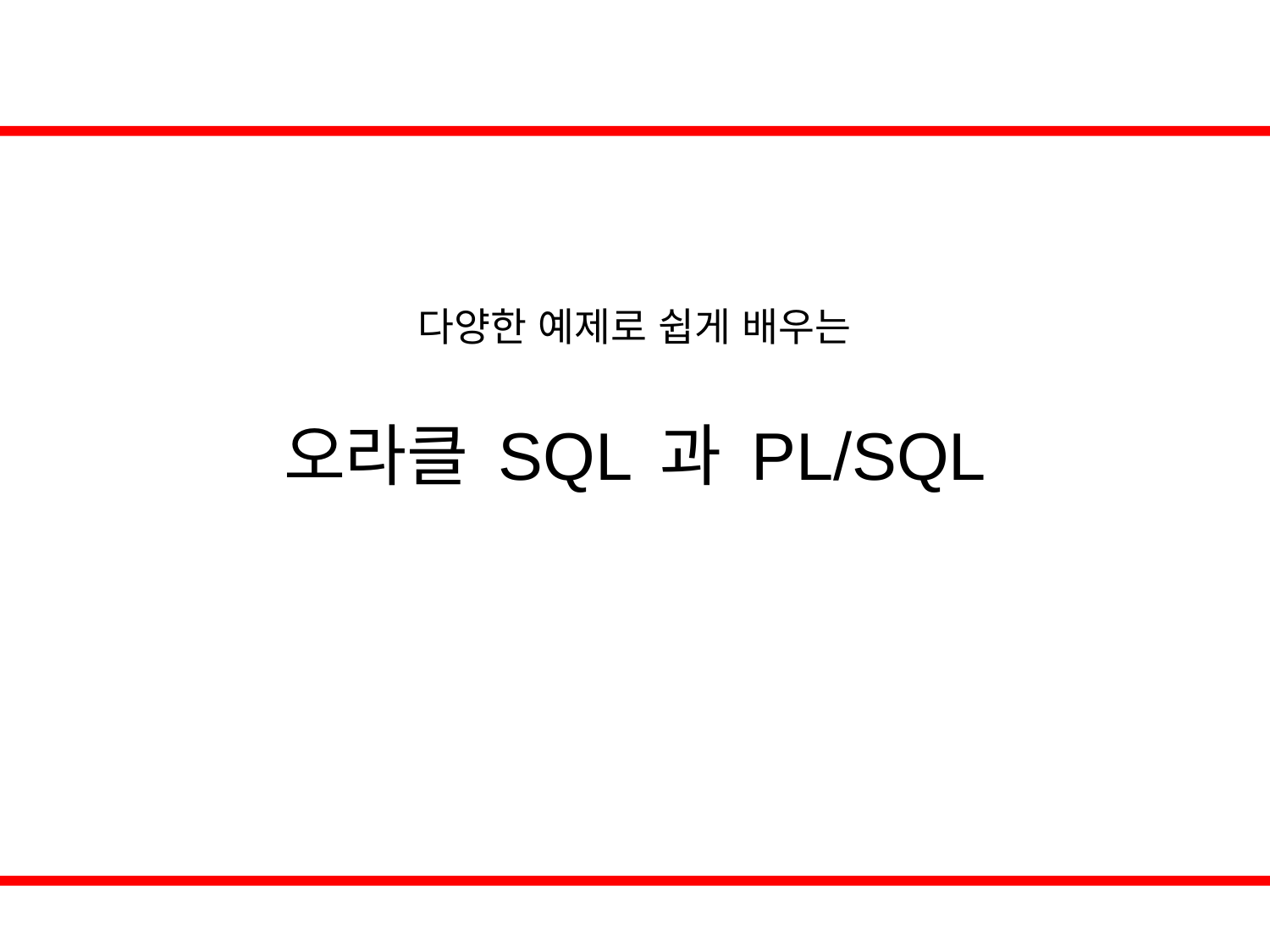

# 다양한 예제로 쉽게 배우는 오라클 SQL 과 PL/SQL